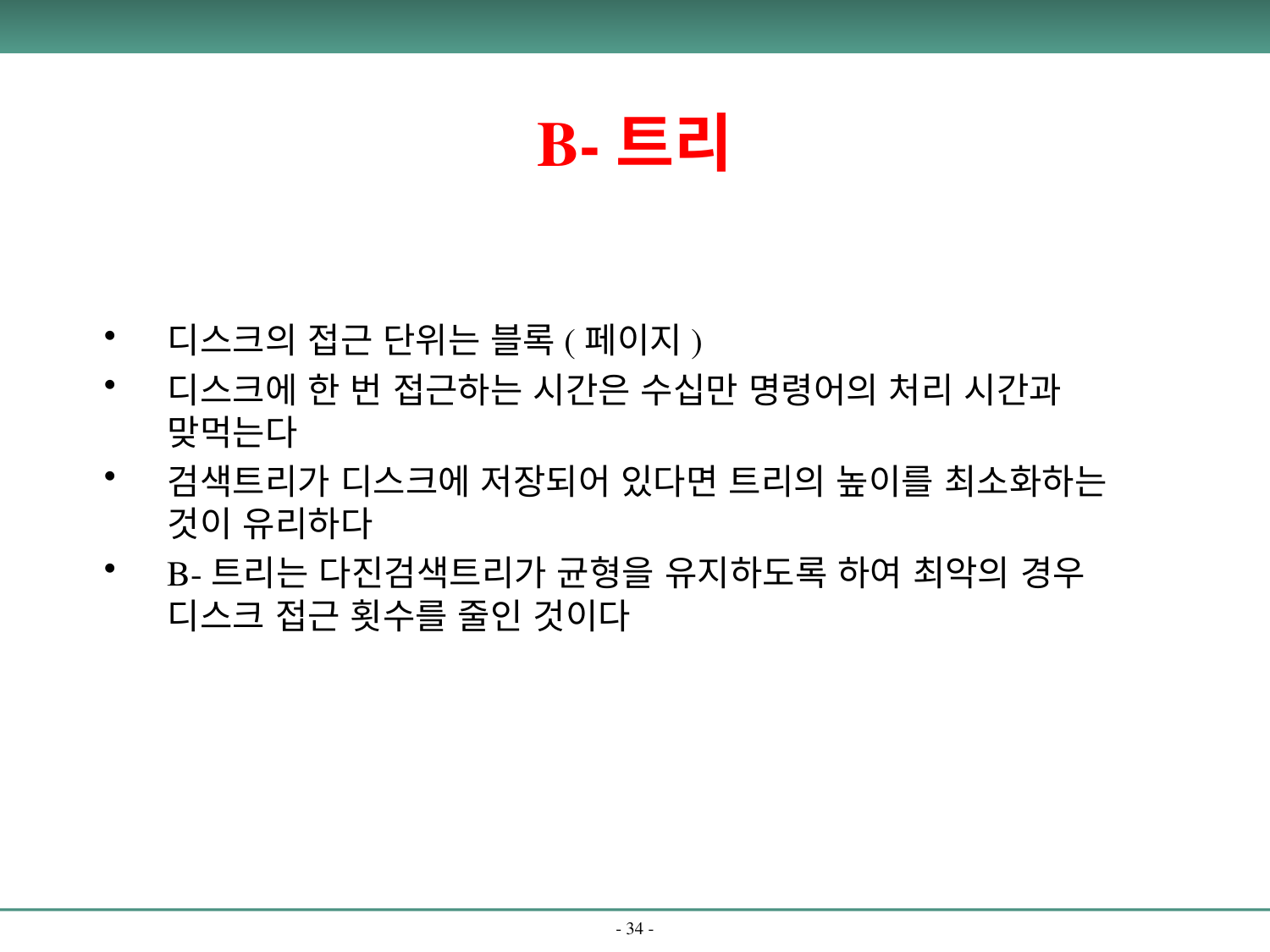

# B-트리
디스크의 접근 단위는 블록(페이지)
디스크에 한 번 접근하는 시간은 수십만 명령어의 처리 시간과 맞먹는다
검색트리가 디스크에 저장되어 있다면 트리의 높이를 최소화하는 것이 유리하다
B-트리는 다진검색트리가 균형을 유지하도록 하여 최악의 경우 디스크 접근 횟수를 줄인 것이다